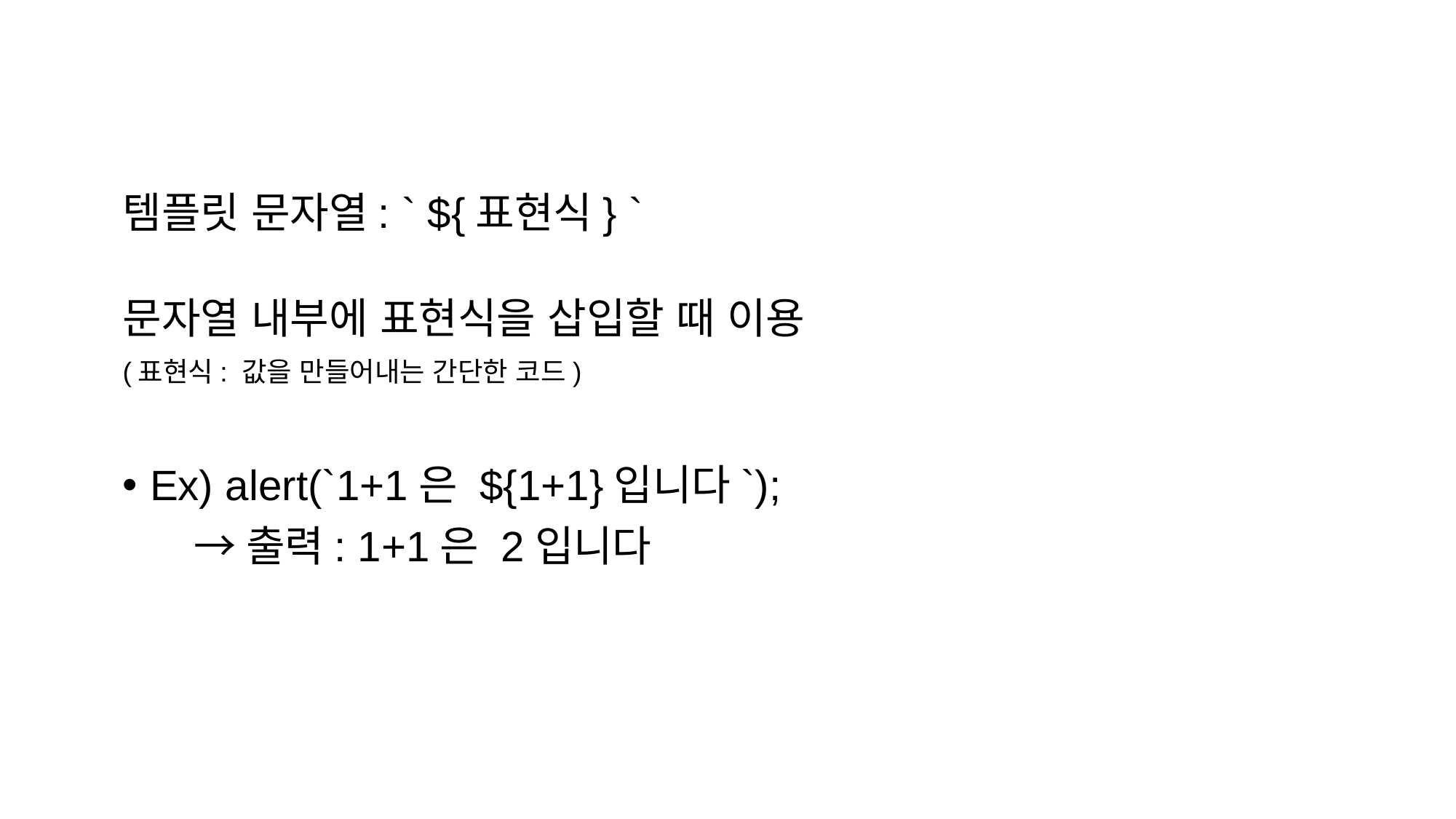

템플릿 문자열: ` ${표현식} `

문자열 내부에 표현식을 삽입할 때 이용
(표현식: 값을 만들어내는 간단한 코드)

Ex) alert(`1+1은 ${1+1}입니다`);
      →출력: 1+1은 2입니다